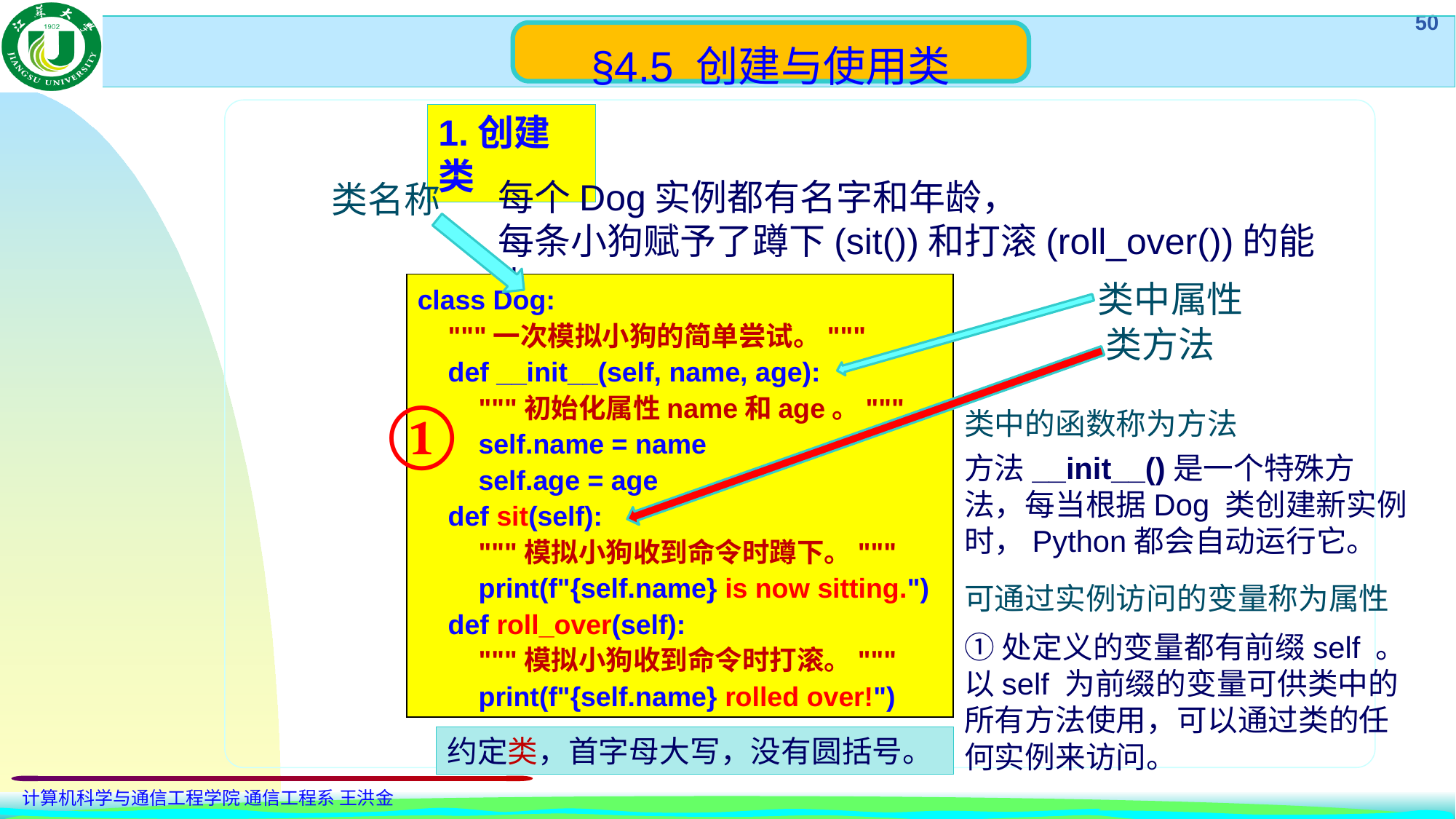

§4.5 创建与使用类
1.创建类
每个Dog实例都有名字和年龄，
每条小狗赋予了蹲下(sit())和打滚(roll_over())的能力；
类名称

类中属性
class Dog:
    """一次模拟小狗的简单尝试。"""
    def __init__(self, name, age):
        """初始化属性name和age。"""
        self.name = name
        self.age = age
    def sit(self):
        """模拟小狗收到命令时蹲下。"""
        print(f"{self.name} is now sitting.")
    def roll_over(self):
        """模拟小狗收到命令时打滚。"""
        print(f"{self.name} rolled over!")
类方法
①
类中的函数称为方法
方法__init__()是一个特殊方法，每当根据Dog 类创建新实例时，Python都会自动运行它。
可通过实例访问的变量称为属性
①处定义的变量都有前缀self 。以self 为前缀的变量可供类中的所有方法使用，可以通过类的任何实例来访问。
约定类，首字母大写，没有圆括号。